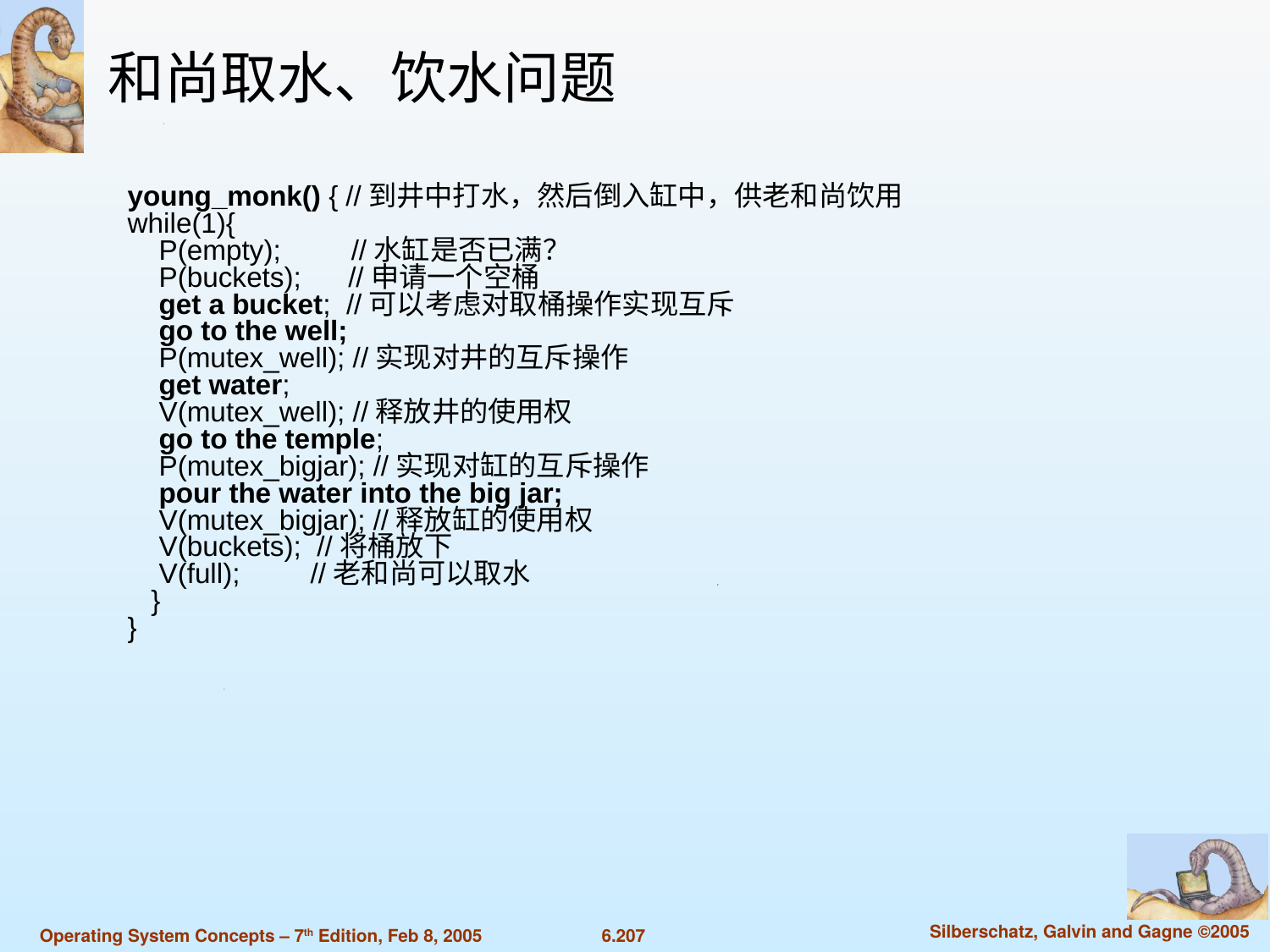

和尚取水、饮水问题
young_monk() { //到井中打水，然后倒入缸中，供老和尚饮用
while(1){
    P(empty);         //水缸是否已满？
    P(buckets);      //申请一个空桶
    get a bucket;  //可以考虑对取桶操作实现互斥
    go to the well;
    P(mutex_well); //实现对井的互斥操作
    get water;
    V(mutex_well); //释放井的使用权
    go to the temple;
    P(mutex_bigjar); //实现对缸的互斥操作
    pour the water into the big jar;
    V(mutex_bigjar); //释放缸的使用权
    V(buckets);  //将桶放下
    V(full);         //老和尚可以取水
   }
}